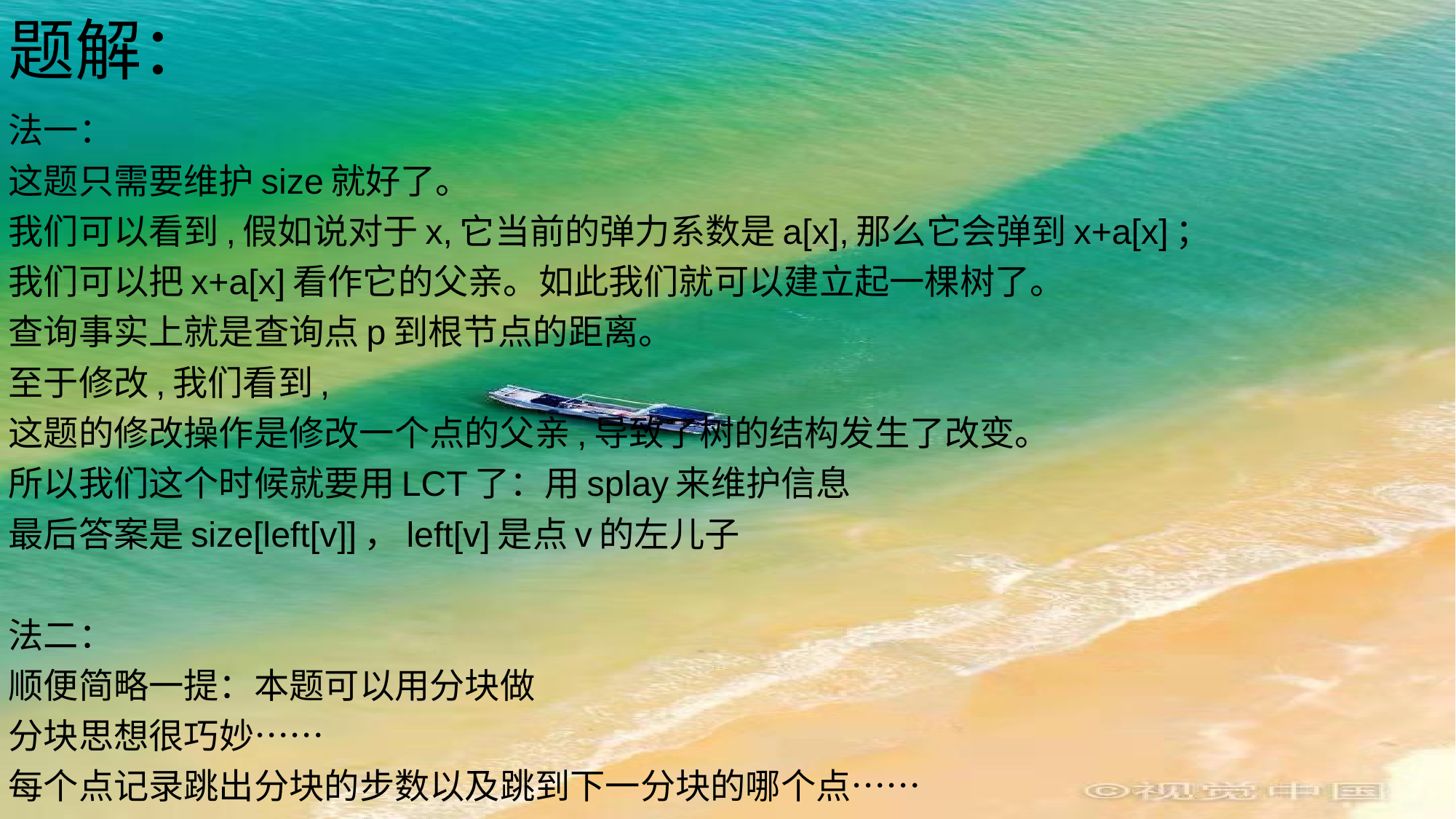

# 题解：
法一：
这题只需要维护size就好了。
我们可以看到,假如说对于x,它当前的弹力系数是a[x],那么它会弹到x+a[x]；
我们可以把x+a[x]看作它的父亲。如此我们就可以建立起一棵树了。
查询事实上就是查询点p到根节点的距离。
至于修改,我们看到,
这题的修改操作是修改一个点的父亲,导致了树的结构发生了改变。
所以我们这个时候就要用LCT了：用splay来维护信息
最后答案是size[left[v]]，left[v]是点v的左儿子

法二：
顺便简略一提：本题可以用分块做
分块思想很巧妙……
每个点记录跳出分块的步数以及跳到下一分块的哪个点……